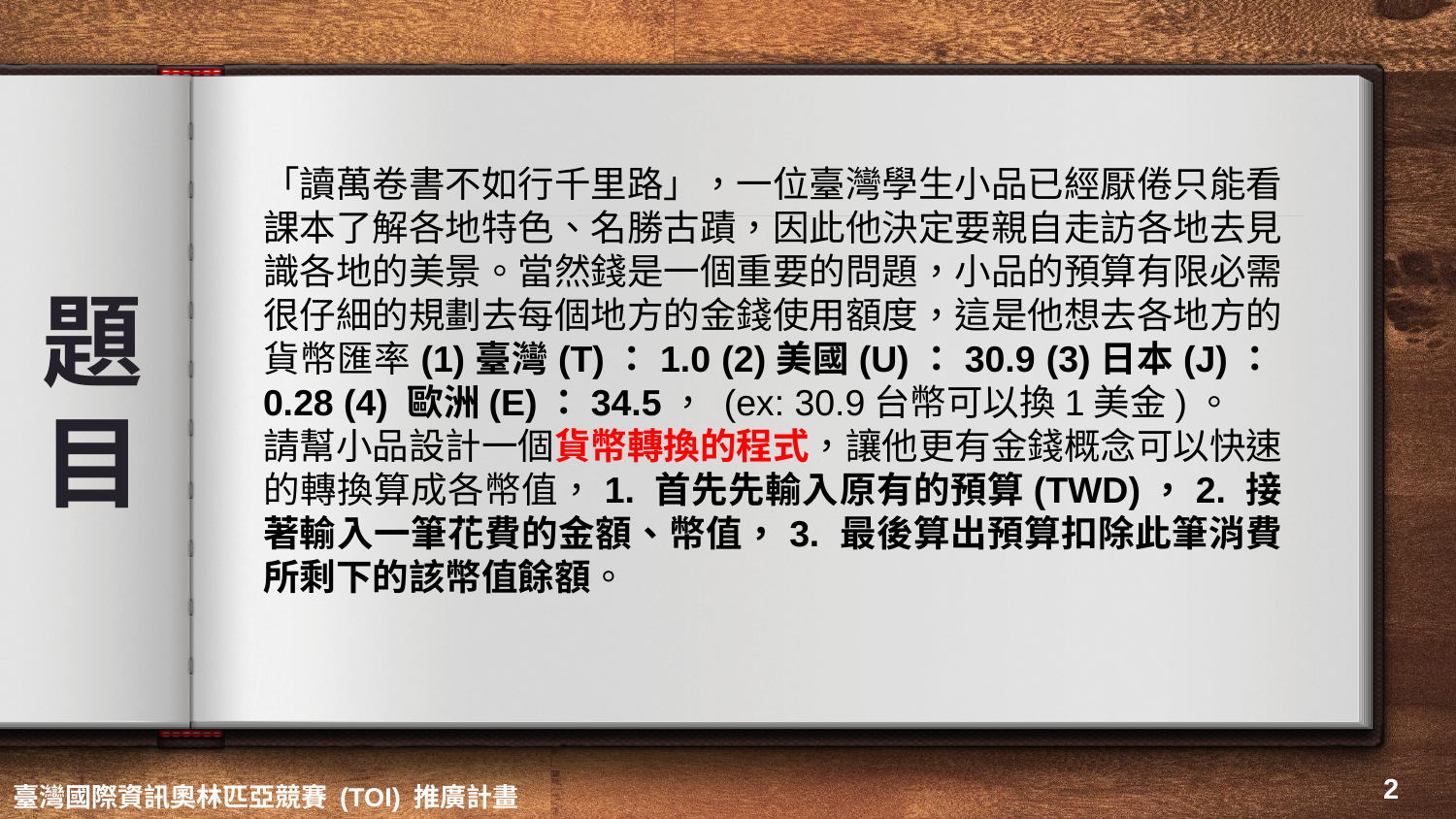

「讀萬卷書不如行千里路」，一位臺灣學生小品已經厭倦只能看課本了解各地特色、名勝古蹟，因此他決定要親自走訪各地去見識各地的美景。當然錢是一個重要的問題，小品的預算有限必需很仔細的規劃去每個地方的金錢使用額度，這是他想去各地方的貨幣匯率(1)臺灣(T)：1.0 (2)美國(U)：30.9 (3)日本(J)：0.28 (4) 歐洲(E)：34.5， (ex: 30.9台幣可以換1美金)。
請幫小品設計一個貨幣轉換的程式，讓他更有金錢概念可以快速的轉換算成各幣值，1. 首先先輸入原有的預算(TWD)，2. 接著輸入一筆花費的金額、幣值，3. 最後算出預算扣除此筆消費所剩下的該幣值餘額。
# 題 目
2